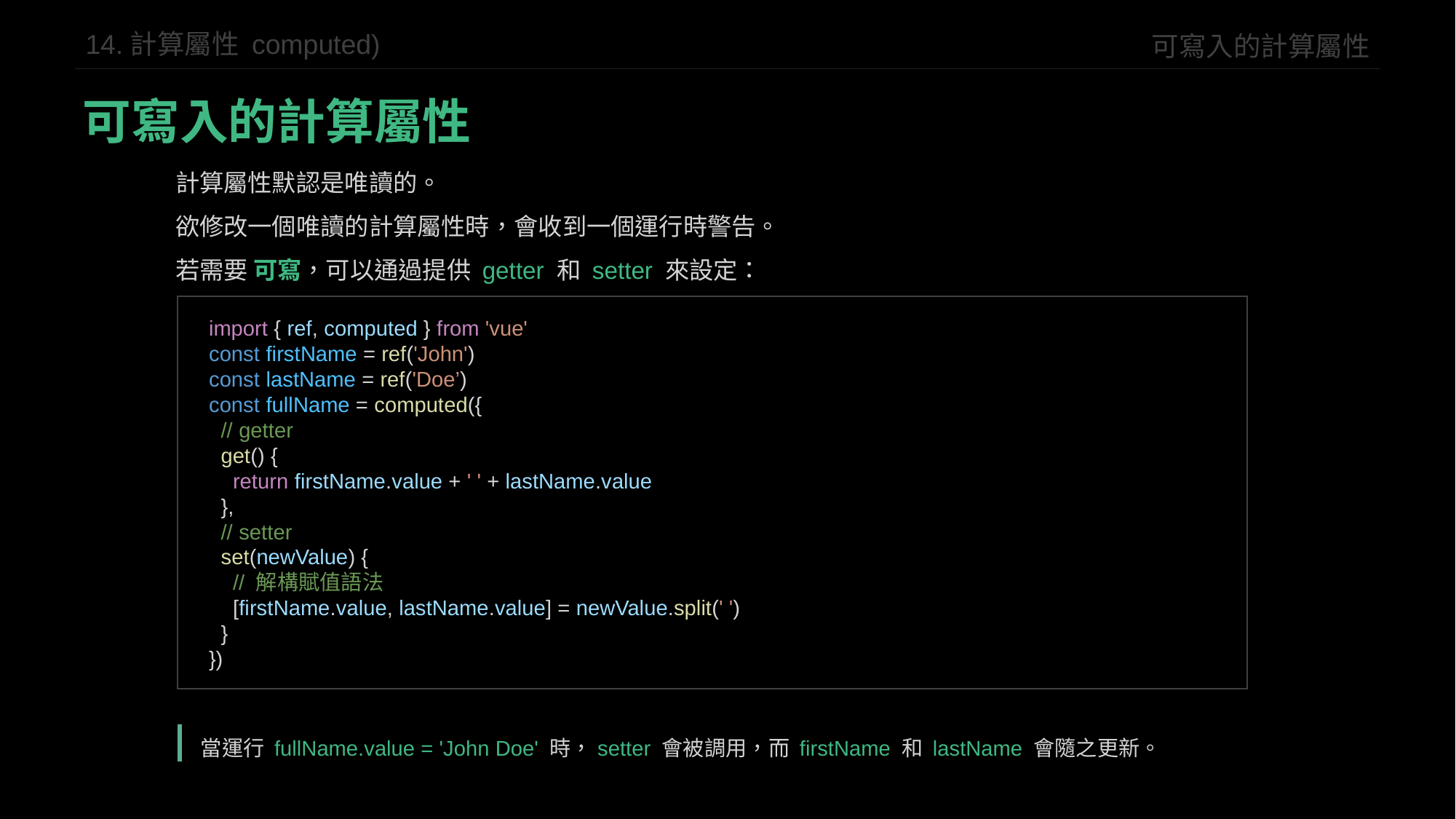

可寫入的計算屬性
14.計算屬性 computed)
可寫入的計算屬性
計算屬性默認是唯讀的。
欲修改一個唯讀的計算屬性時，會收到一個運行時警告。
若需要 可寫，可以通過提供 getter 和 setter 來設定：

import { ref, computed } from 'vue'
const firstName = ref('John')
const lastName = ref('Doe’)
const fullName = computed({
  // getter
  get() {
    return firstName.value + ' ' + lastName.value
  },
  // setter
  set(newValue) {
    // 解構賦值語法
    [firstName.value, lastName.value] = newValue.split(' ')
  }
})
當運行 fullName.value = 'John Doe' 時，setter 會被調用，而 firstName 和 lastName 會隨之更新。